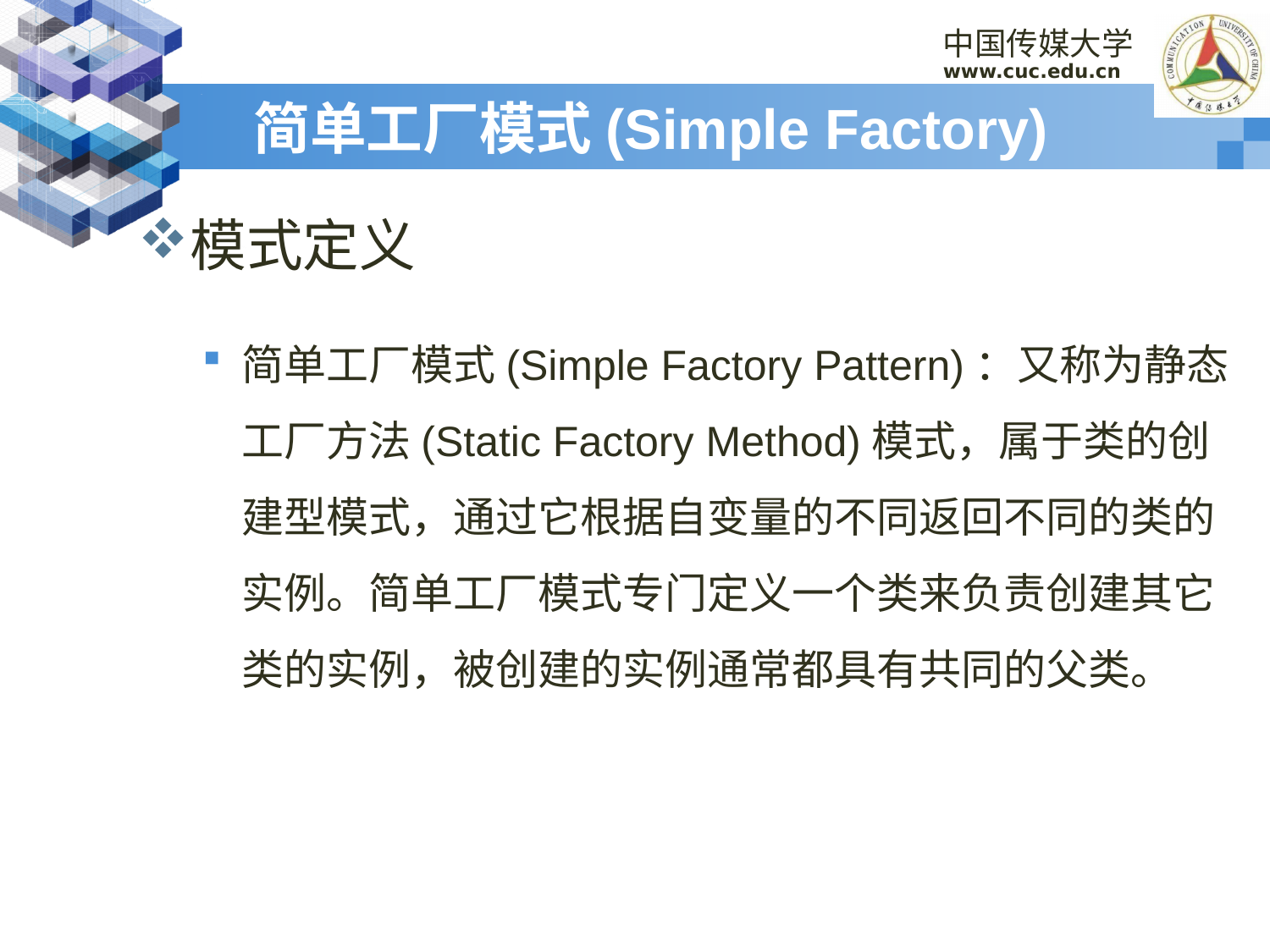

# 简单工厂模式(Simple Factory)
模式定义

简单工厂模式(Simple Factory Pattern)：又称为静态工厂方法(Static Factory Method)模式，属于类的创建型模式，通过它根据自变量的不同返回不同的类的实例。简单工厂模式专门定义一个类来负责创建其它类的实例，被创建的实例通常都具有共同的父类。